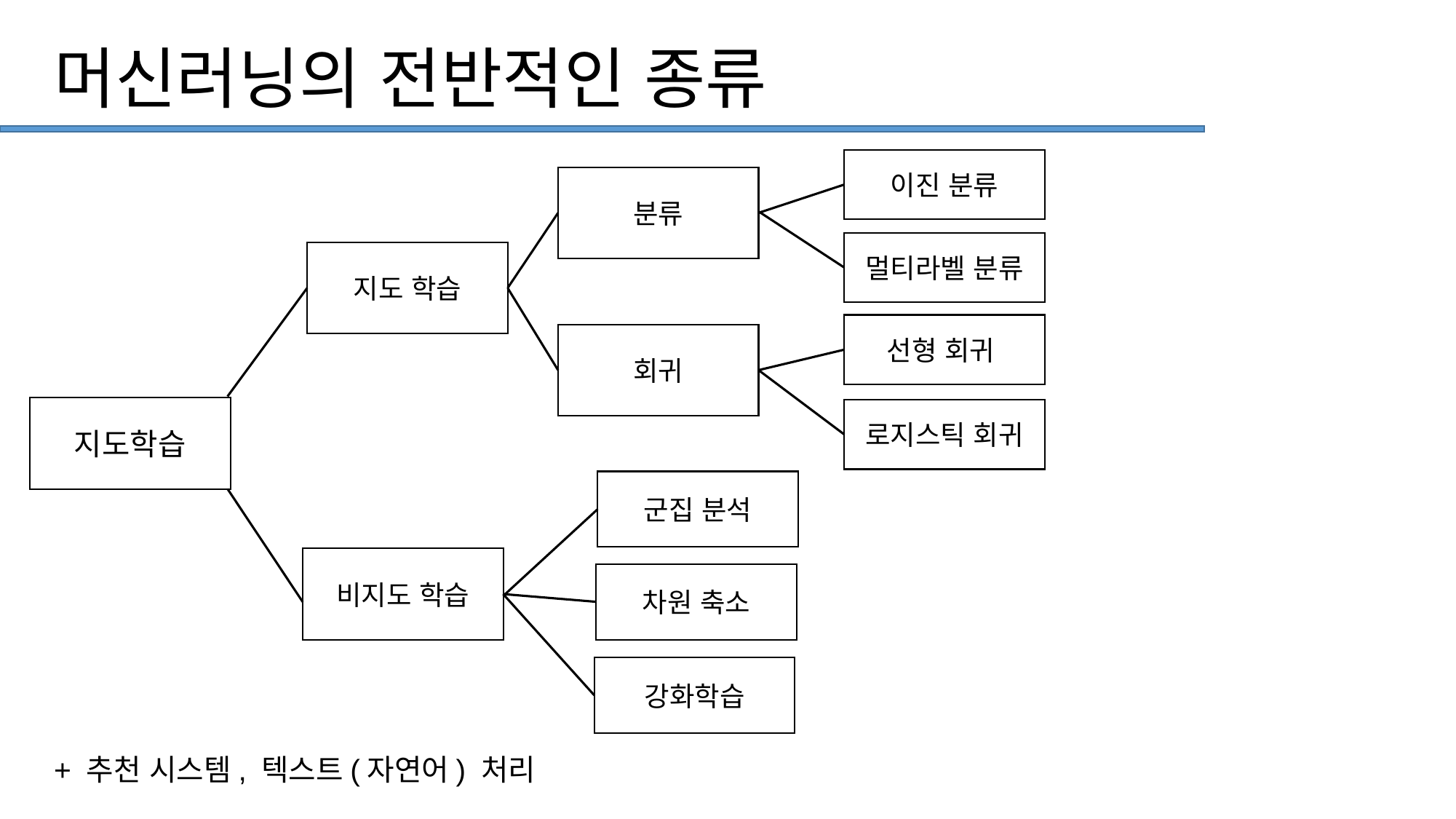

# 머신러닝의 전반적인 종류

이진 분류
분류
멀티라벨 분류
지도 학습
선형 회귀
회귀
지도학습
로지스틱 회귀
군집 분석
비지도 학습
차원 축소
강화학습
+ 추천 시스템, 텍스트(자연어) 처리